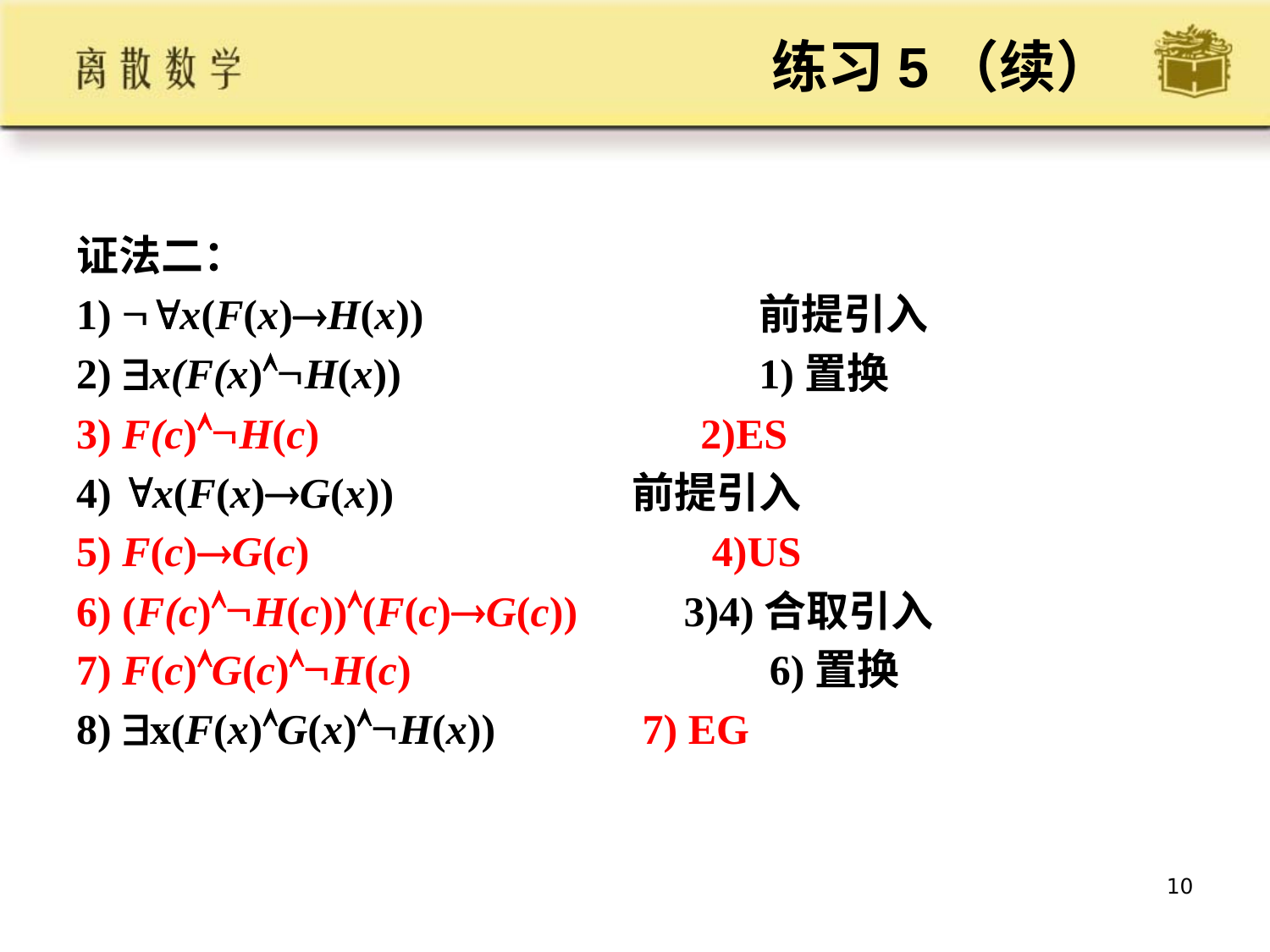

# 练习5（续）
证法二：
1) ¬∀x(F(x)→H(x)) 			前提引入
2) ∃x(F(x)∧¬H(x)) 			1)置换
3) F(c)∧¬H(c)                                    2)ES
4) ∀x(F(x)→G(x))      		前提引入
5) F(c)→G(c)                                      4)US
6) (F(c)∧¬H(c))∧(F(c)→G(c))          3)4)合取引入
7) F(c)∧G(c)∧¬H(c)	                         6)置换
8) ∃x(F(x)∧G(x)∧¬H(x))	             7) EG
10